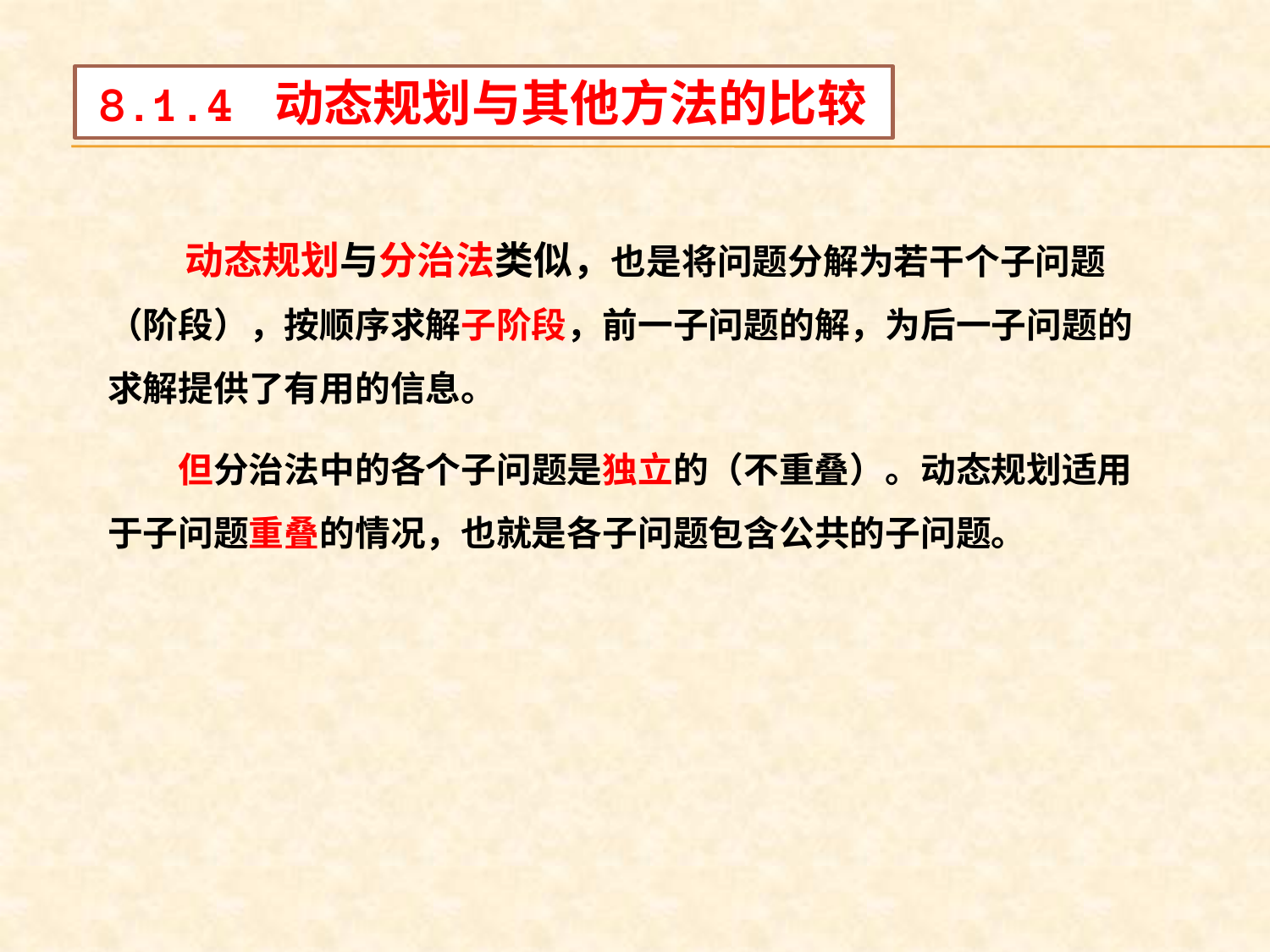

8.1.4 动态规划与其他方法的比较
　　动态规划与分治法类似，也是将问题分解为若干个子问题（阶段），按顺序求解子阶段，前一子问题的解，为后一子问题的求解提供了有用的信息。
　　但分治法中的各个子问题是独立的（不重叠）。动态规划适用于子问题重叠的情况，也就是各子问题包含公共的子问题。